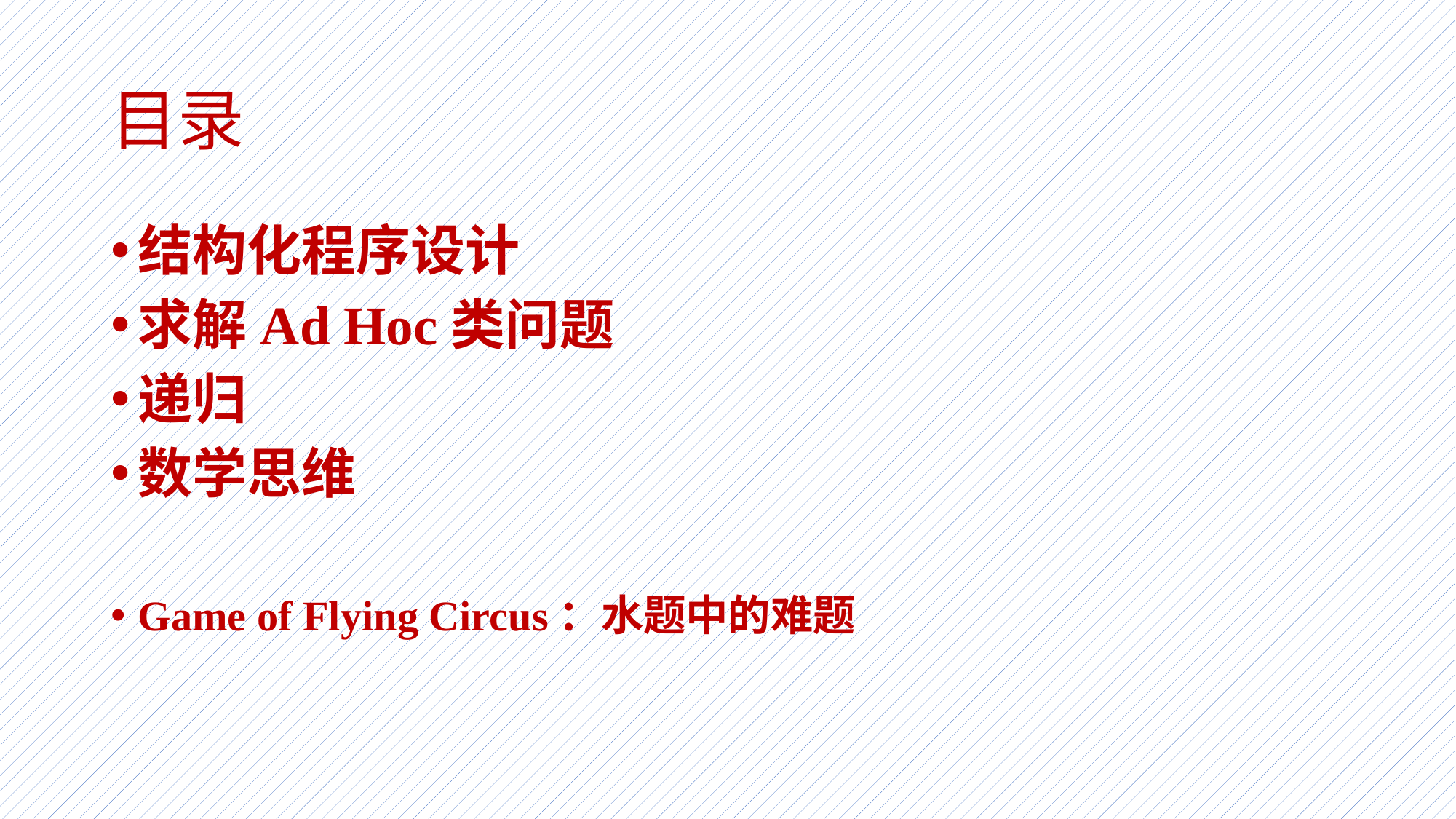

# 目录
结构化程序设计
求解Ad Hoc类问题
递归
数学思维

Game of Flying Circus：水题中的难题